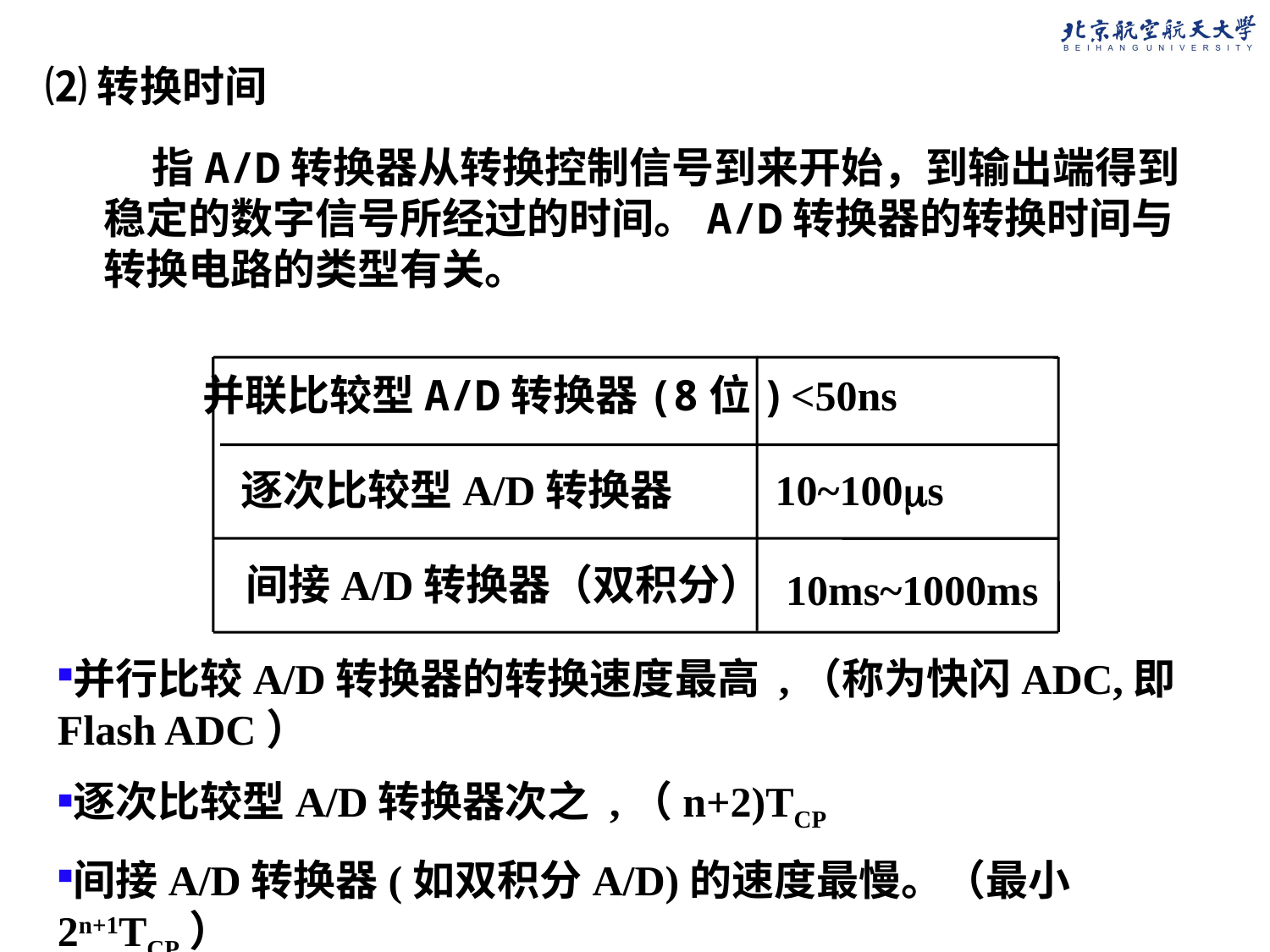

⑵转换时间
    指A/D转换器从转换控制信号到来开始，到输出端得到稳定的数字信号所经过的时间。A/D转换器的转换时间与转换电路的类型有关。

  并联比较型A/D转换器(8位)
<50ns

   逐次比较型A/D转换器
10~100μs

    间接A/D转换器（双积分）
10ms~1000ms

并行比较A/D转换器的转换速度最高 ,（称为快闪ADC,即Flash ADC）
逐次比较型A/D转换器次之 ,（n+2)TCP
间接A/D转换器(如双积分A/D)的速度最慢。（最小2n+1TCP）